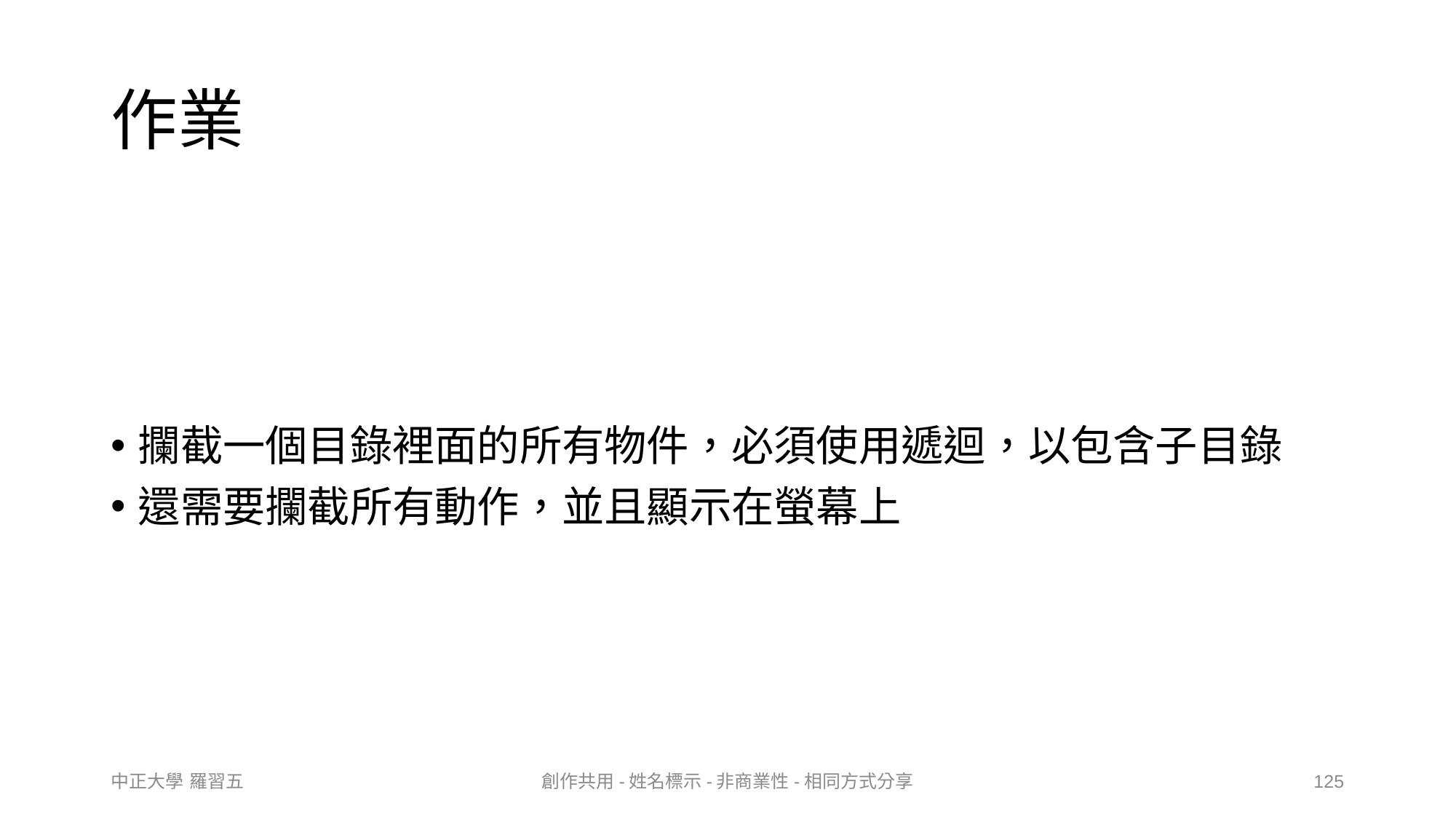

作業
攔截一個目錄裡面的所有物件，必須使用遞迴，以包含子目錄
還需要攔截所有動作，並且顯示在螢幕上
中正大學 羅習五
創作共用-姓名標示-非商業性-相同方式分享
125